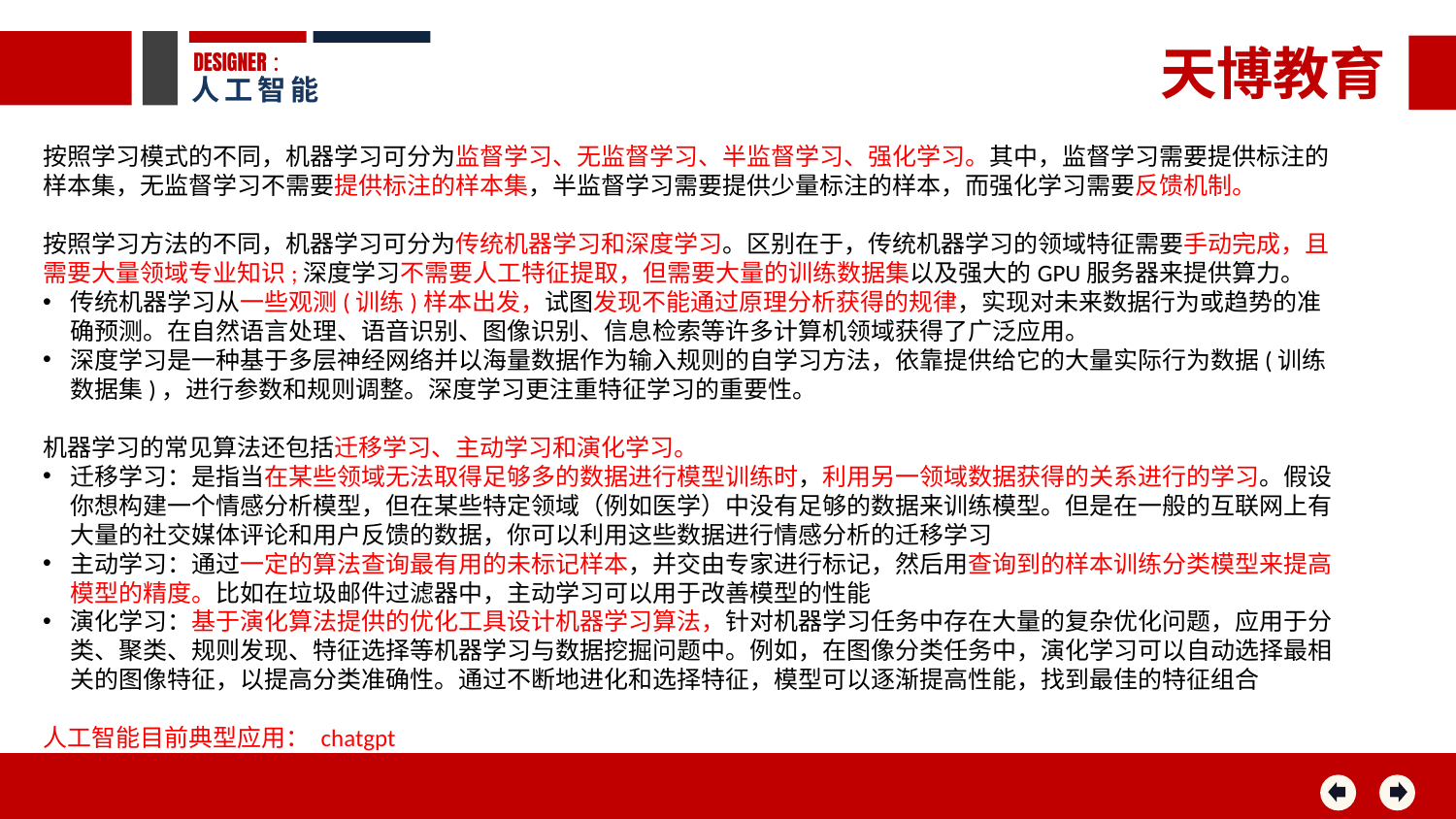

天博教育
DESIGNER：
人工智能
按照学习模式的不同，机器学习可分为监督学习、无监督学习、半监督学习、强化学习。其中，监督学习需要提供标注的样本集，无监督学习不需要提供标注的样本集，半监督学习需要提供少量标注的样本，而强化学习需要反馈机制。

按照学习方法的不同，机器学习可分为传统机器学习和深度学习。区别在于，传统机器学习的领域特征需要手动完成，且需要大量领域专业知识;深度学习不需要人工特征提取，但需要大量的训练数据集以及强大的GPU服务器来提供算力。
传统机器学习从一些观测(训练)样本出发，试图发现不能通过原理分析获得的规律，实现对未来数据行为或趋势的准确预测。在自然语言处理、语音识别、图像识别、信息检索等许多计算机领域获得了广泛应用。
深度学习是一种基于多层神经网络并以海量数据作为输入规则的自学习方法，依靠提供给它的大量实际行为数据(训练数据集)，进行参数和规则调整。深度学习更注重特征学习的重要性。

机器学习的常见算法还包括迁移学习、主动学习和演化学习。
迁移学习：是指当在某些领域无法取得足够多的数据进行模型训练时，利用另一领域数据获得的关系进行的学习。假设你想构建一个情感分析模型，但在某些特定领域（例如医学）中没有足够的数据来训练模型。但是在一般的互联网上有大量的社交媒体评论和用户反馈的数据，你可以利用这些数据进行情感分析的迁移学习
主动学习：通过一定的算法查询最有用的未标记样本，并交由专家进行标记，然后用查询到的样本训练分类模型来提高模型的精度。比如在垃圾邮件过滤器中，主动学习可以用于改善模型的性能
演化学习：基于演化算法提供的优化工具设计机器学习算法，针对机器学习任务中存在大量的复杂优化问题，应用于分类、聚类、规则发现、特征选择等机器学习与数据挖掘问题中。例如，在图像分类任务中，演化学习可以自动选择最相关的图像特征，以提高分类准确性。通过不断地进化和选择特征，模型可以逐渐提高性能，找到最佳的特征组合

人工智能目前典型应用： chatgpt